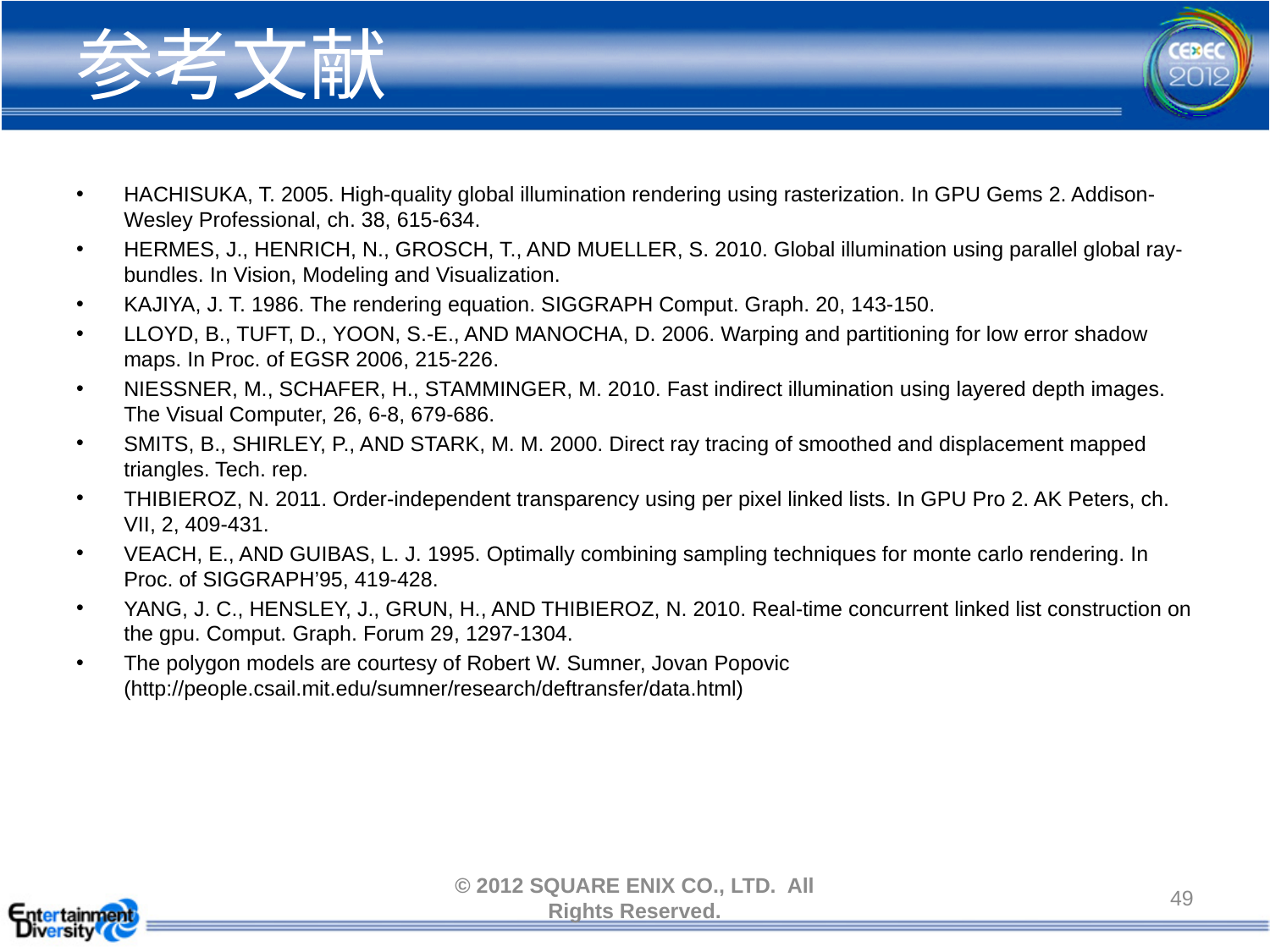

# 参考文献
HACHISUKA, T. 2005. High-quality global illumination rendering using rasterization. In GPU Gems 2. Addison-Wesley Professional, ch. 38, 615-634.
HERMES, J., HENRICH, N., GROSCH, T., AND MUELLER, S. 2010. Global illumination using parallel global ray-bundles. In Vision, Modeling and Visualization.
KAJIYA, J. T. 1986. The rendering equation. SIGGRAPH Comput. Graph. 20, 143-150.
LLOYD, B., TUFT, D., YOON, S.-E., AND MANOCHA, D. 2006. Warping and partitioning for low error shadow maps. In Proc. of EGSR 2006, 215-226.
NIESSNER, M., SCHAFER, H., STAMMINGER, M. 2010. Fast indirect illumination using layered depth images. The Visual Computer, 26, 6-8, 679-686.
SMITS, B., SHIRLEY, P., AND STARK, M. M. 2000. Direct ray tracing of smoothed and displacement mapped triangles. Tech. rep.
THIBIEROZ, N. 2011. Order-independent transparency using per pixel linked lists. In GPU Pro 2. AK Peters, ch. VII, 2, 409-431.
VEACH, E., AND GUIBAS, L. J. 1995. Optimally combining sampling techniques for monte carlo rendering. In Proc. of SIGGRAPH’95, 419-428.
YANG, J. C., HENSLEY, J., GRUN, H., AND THIBIEROZ, N. 2010. Real-time concurrent linked list construction on the gpu. Comput. Graph. Forum 29, 1297-1304.
The polygon models are courtesy of Robert W. Sumner, Jovan Popovic (http://people.csail.mit.edu/sumner/research/deftransfer/data.html)

© 2012 SQUARE ENIX CO., LTD.  All Rights Reserved.
49